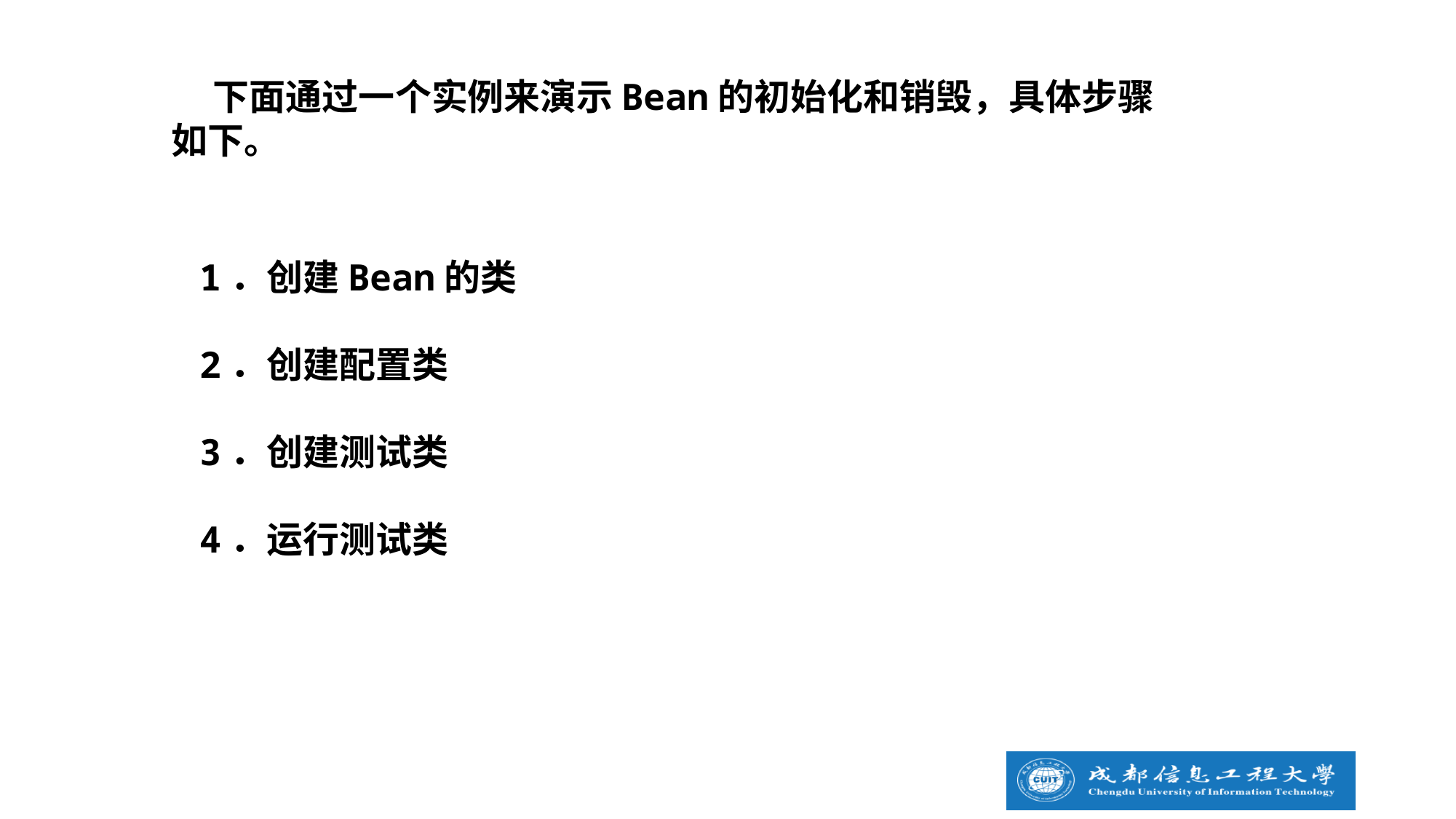

下面通过一个实例来演示Bean的初始化和销毁，具体步骤如下。

1．创建Bean的类

2．创建配置类

3．创建测试类

4．运行测试类